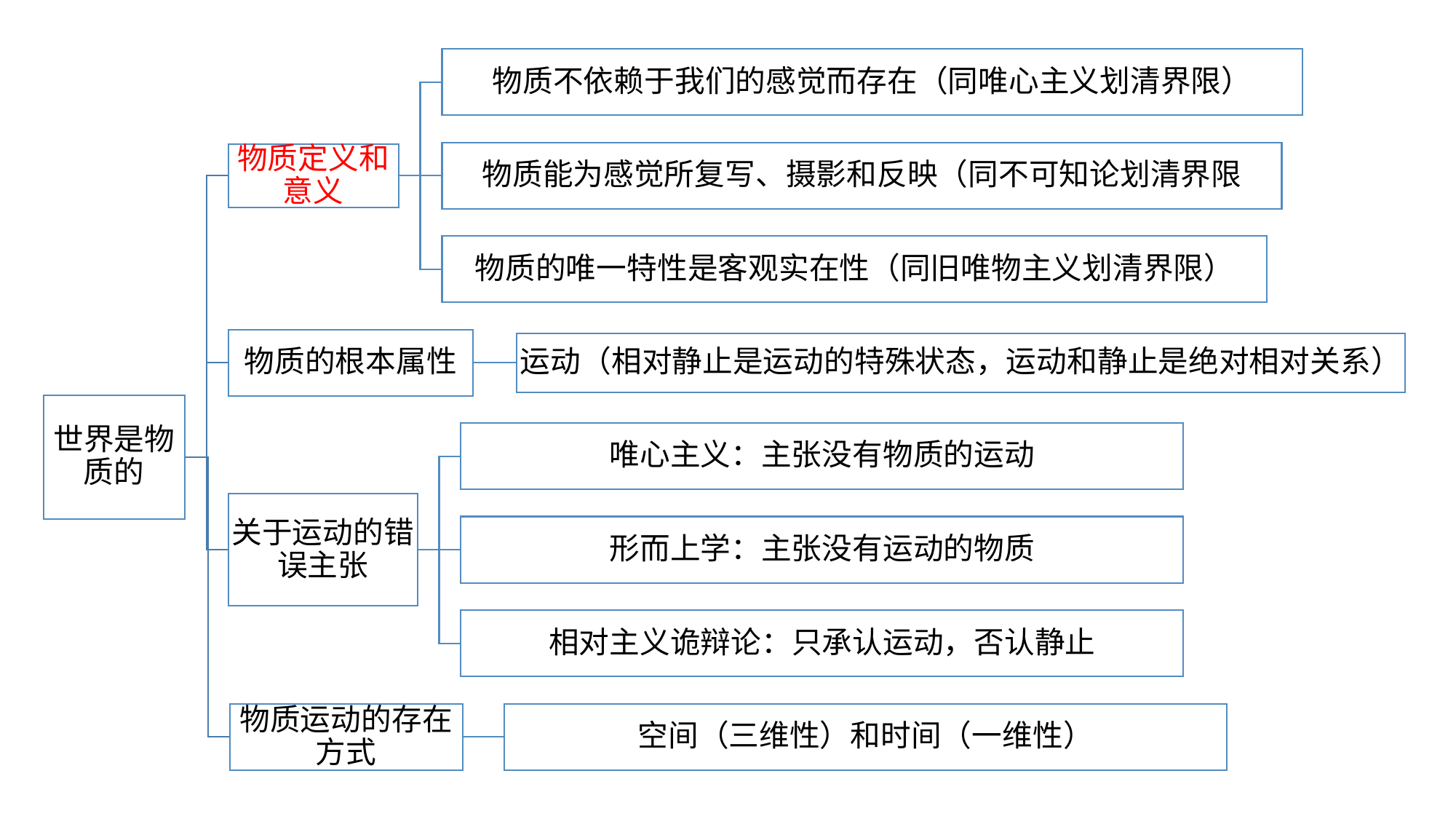

世界是物质的
物质定义和意义
物质不依赖于我们的感觉而存在（同唯心主义划清界限）
物质能为感觉所复写、摄影和反映（同不可知论划清界限
物质的唯一特性是客观实在性（同旧唯物主义划清界限）
物质的根本属性
运动（相对静止是运动的特殊状态，运动和静止是绝对相对关系）
关于运动的错误主张
唯心主义：主张没有物质的运动
形而上学：主张没有运动的物质
相对主义诡辩论：只承认运动，否认静止
物质运动的存在方式
空间（三维性）和时间（一维性）